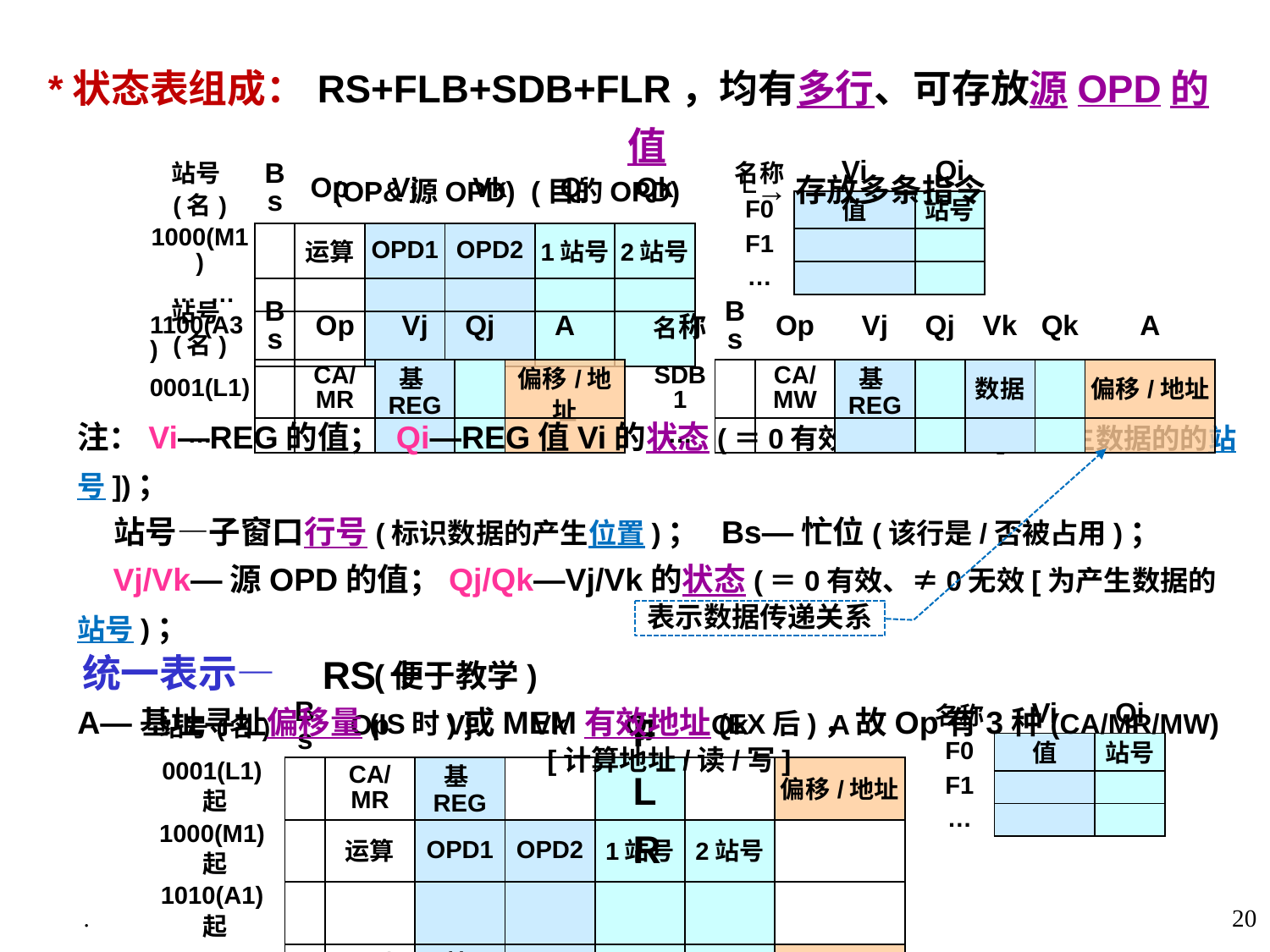

*状态表组成：

    统一表示—          (便于教学)
RS+FLB+SDB+FLR，均有多行、可存放源OPD的值
  (OP&源OPD)  (目的OPD)      └→存放多条指令
| 站号(名) | Bs | Op | Vj | Vk | Qj | Qk |
| --- | --- | --- | --- | --- | --- | --- |
| 1000(M1) |  | 运算 | OPD1 | OPD2 | 1站号 | 2站号 |
| … … |  |  |  |  |  |  |
| 1100(A3) |  |  |  |  |  |  |
| 名称 | Vi | Qi |
| --- | --- | --- |
| F0 | 值 | 站号 |
| F1 |  |  |
| … |  |  |
| 站号(名) | Bs | Op | Vj | Qj | A |
| --- | --- | --- | --- | --- | --- |
| 0001(L1) |  | CA/MR | 基REG |  | 偏移/地址 |
| … |  |  |  |  |  |
| 名称 | Bs | Op | Vj | Qj | Vk | Qk | A |
| --- | --- | --- | --- | --- | --- | --- | --- |
| SDB1 |  | CA/MW | 基REG |  | 数据 |  | 偏移/地址 |
| … |  |  |  |  |  |  |  |
注：Vi—REG的值； Qi—REG值Vi的状态(＝0有效、≠0无效[为产生数据的的站号])；
    站号—子窗口行号(标识数据的产生位置)；  Bs—忙位(该行是/否被占用)；
    Vj/Vk—源OPD的值；Qj/Qk—Vj/Vk的状态(＝0有效、≠0无效[为产生数据的站号)；
    A—基址寻址偏移量(IS时)或MEM有效地址(EX后)，故Op有3种(CA/MR/MW)
                                                            [计算地址/读/写]
表示数据传递关系
RS＋FLR
| 站号(名) | Bs | Op | Vj | Vk | Qj | Qk | A |
| --- | --- | --- | --- | --- | --- | --- | --- |
| 0001(L1)起 |  | CA/MR | 基REG |  |  |  | 偏移/地址 |
| 1000(M1)起 |  | 运算 | OPD1 | OPD2 | 1站号 | 2站号 |  |
| 1010(A1)起 |  |  |  |  |  |  |  |
| (SDB1)起 |  | CA/MW | 基REG | 数据 | 基站号 | 数站号 | 偏移/地址 |
| 名称 | Vi | Qi |
| --- | --- | --- |
| F0 | 值 | 站号 |
| F1 |  |  |
| … |  |  |
.
20